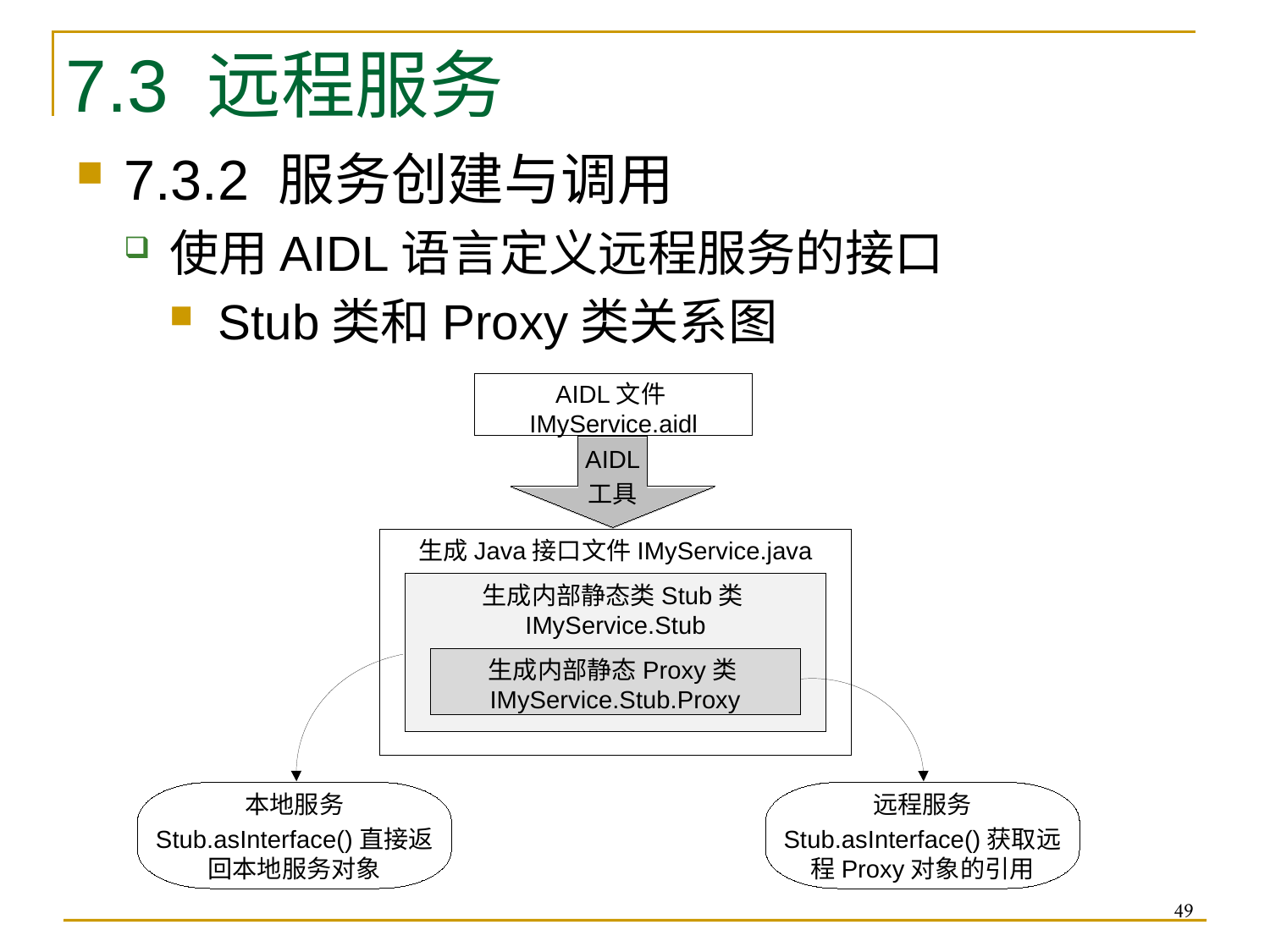

7.3 远程服务
7.3.2 服务创建与调用
使用AIDL语言定义远程服务的接口
Stub类和Proxy类关系图

AIDL文件IMyService.aidl

AIDL
工具
生成Java接口文件IMyService.java

生成内部静态类Stub类IMyService.Stub
生成内部静态Proxy类IMyService.Stub.Proxy

本地服务
Stub.asInterface()直接返回本地服务对象
远程服务
Stub.asInterface()获取远程Proxy对象的引用
49